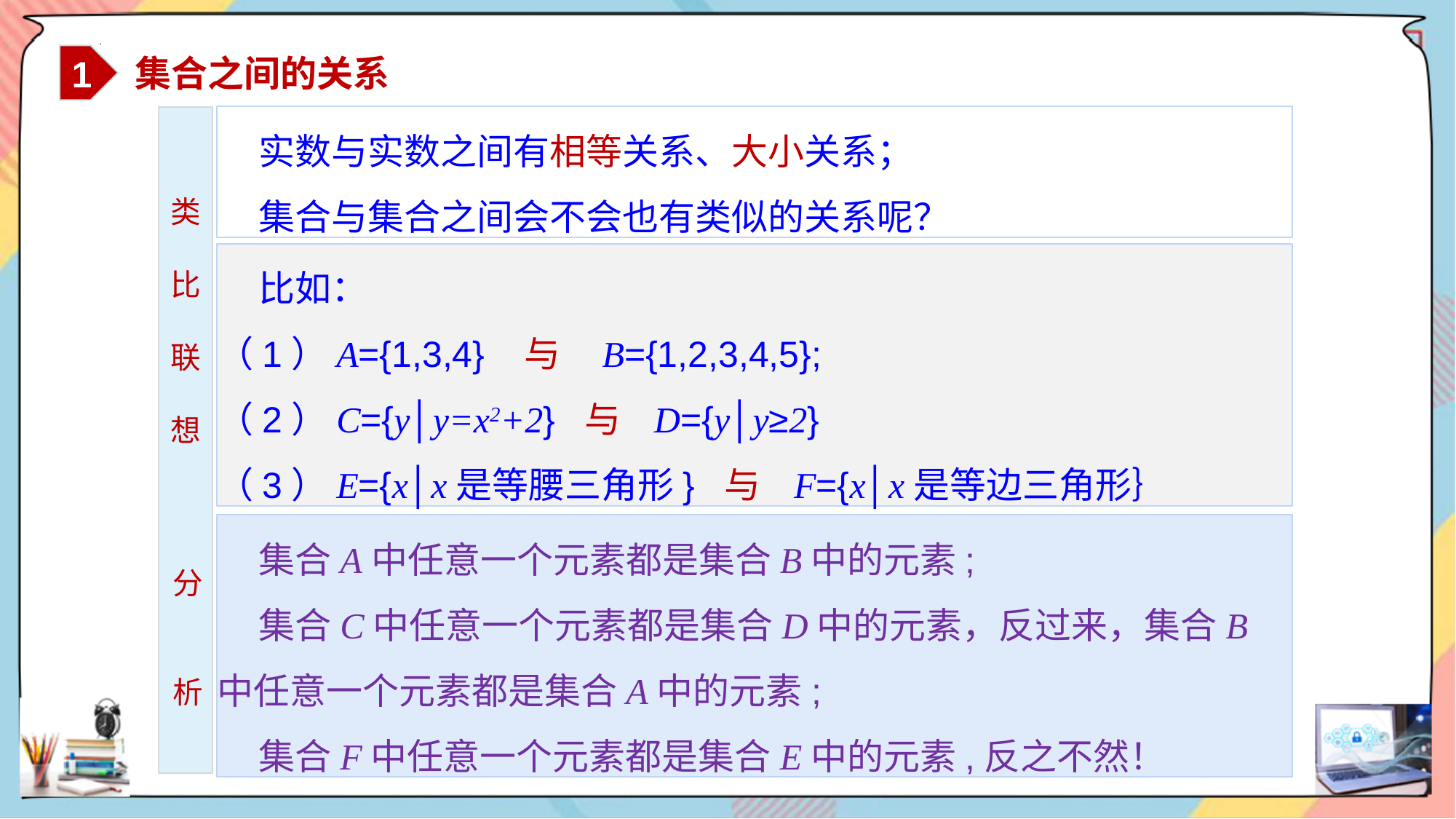

1
 集合之间的关系
    实数与实数之间有相等关系、大小关系；
    集合与集合之间会不会也有类似的关系呢？

类

比

联

想
    比如：
（1）A={1,3,4}   与    B={1,2,3,4,5};
（2）C={y│y=x2+2}  与   D={y│y≥2}
（3）E={x│x是等腰三角形}  与   F={x│x是等边三角形｝
    集合A中任意一个元素都是集合B中的元素;
    集合C中任意一个元素都是集合D中的元素，反过来，集合B中任意一个元素都是集合A中的元素;
    集合F中任意一个元素都是集合E中的元素,反之不然！
分

析